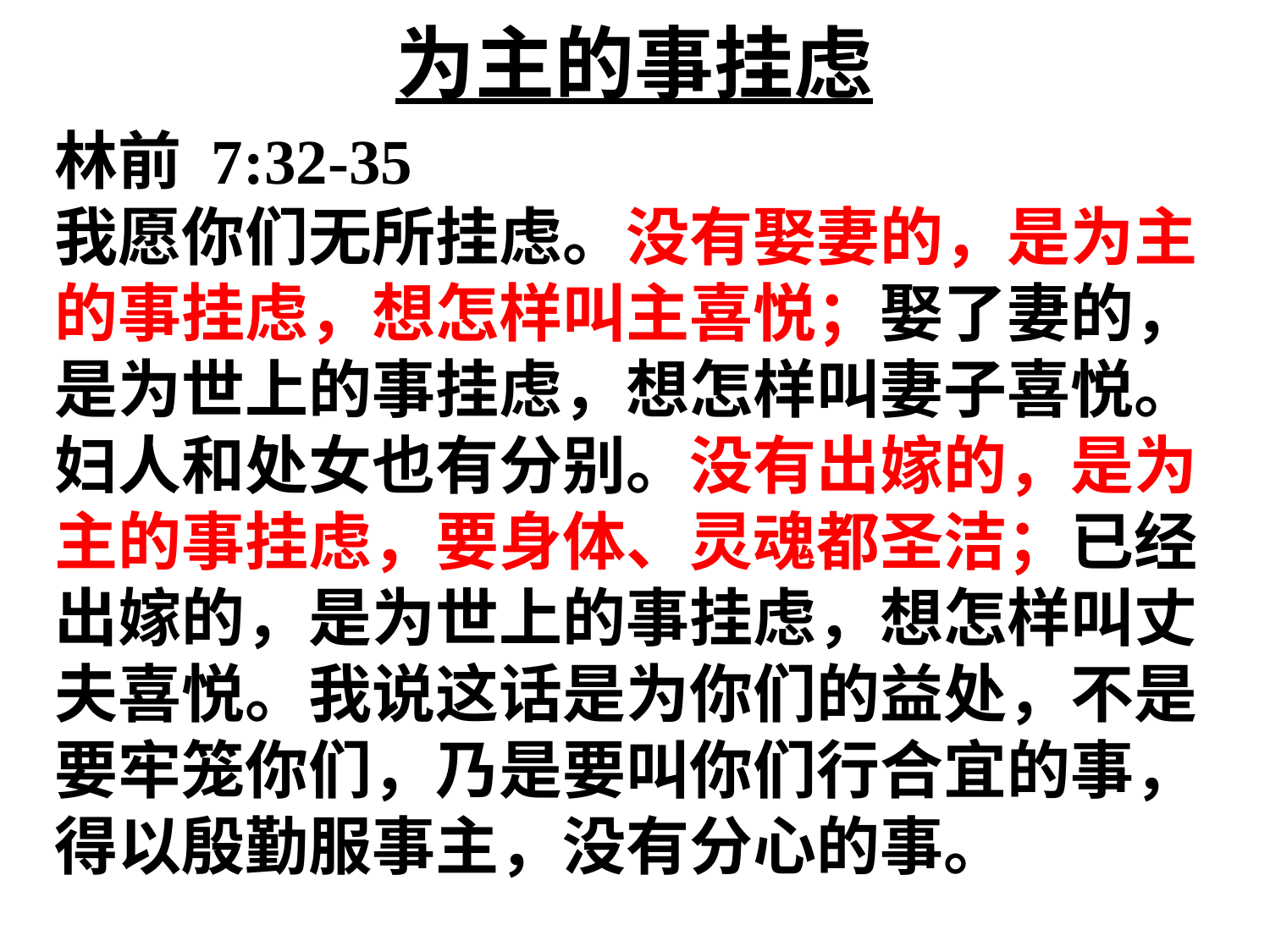

为主的事挂虑
林前 7:32-35
我愿你们无所挂虑。没有娶妻的，是为主的事挂虑，想怎样叫主喜悦；娶了妻的，是为世上的事挂虑，想怎样叫妻子喜悦。妇人和处女也有分别。没有出嫁的，是为主的事挂虑，要身体、灵魂都圣洁；已经出嫁的，是为世上的事挂虑，想怎样叫丈夫喜悦。我说这话是为你们的益处，不是要牢笼你们，乃是要叫你们行合宜的事，得以殷勤服事主，没有分心的事。